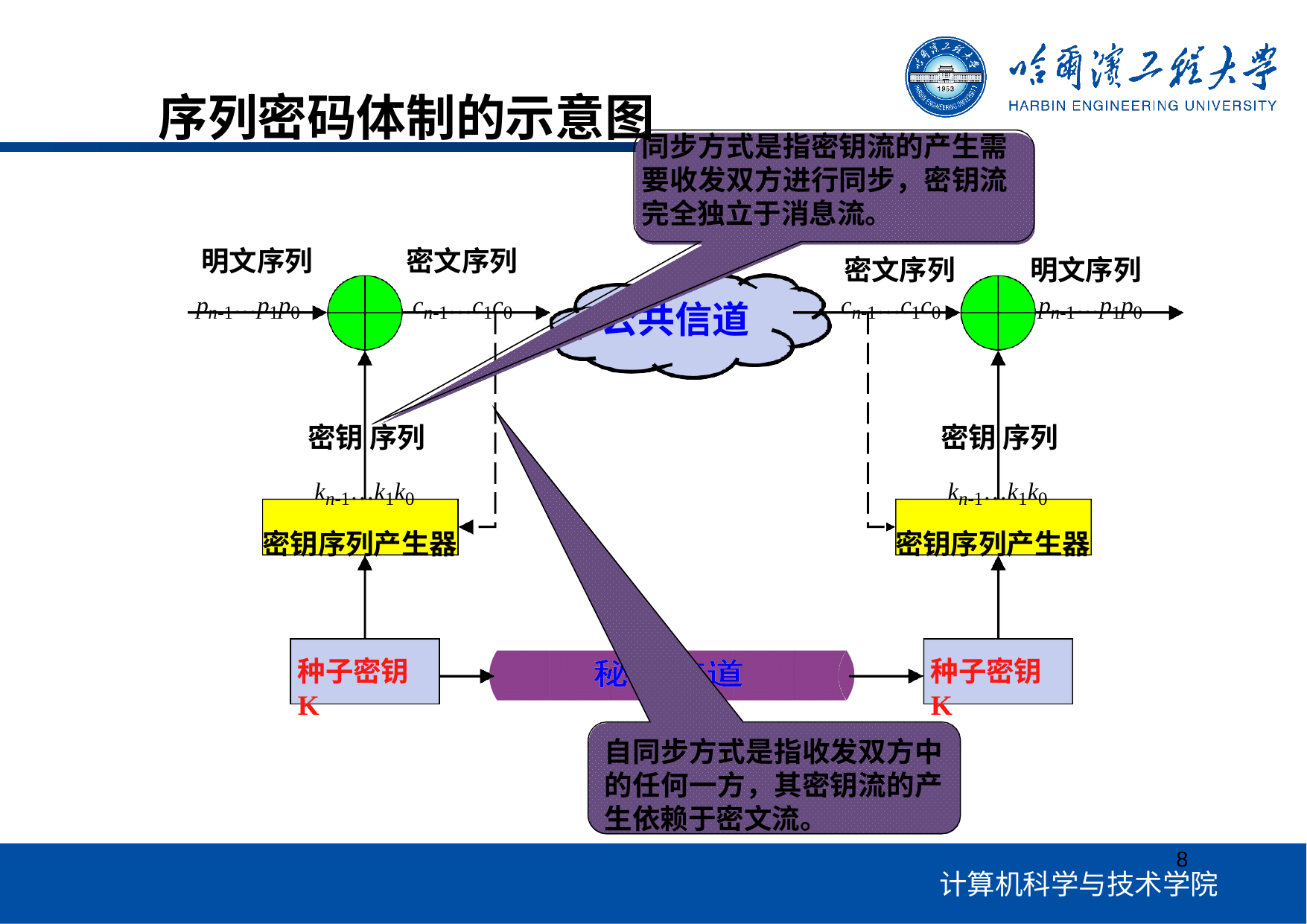

序列密码体制的示意图
同步方式是指密钥流的产生需 要收发双方进行同步，密钥流 完全独立于消息流。

明文序列
pn-1…p1p0
密文序列
cn-1…c1c0
密文序列
明文序列

cn-1…c1c0
pn-1…p1p0
公共信道

密钥 序列
kn-1…k1k0
密钥序列产生器
密钥 序列
kn-1…k1k0
密钥序列产生器

种子密钥K
种子密钥K

自同步方式是指收发双方中 的任何一方，其密钥流的产 生依赖于密文流。
8